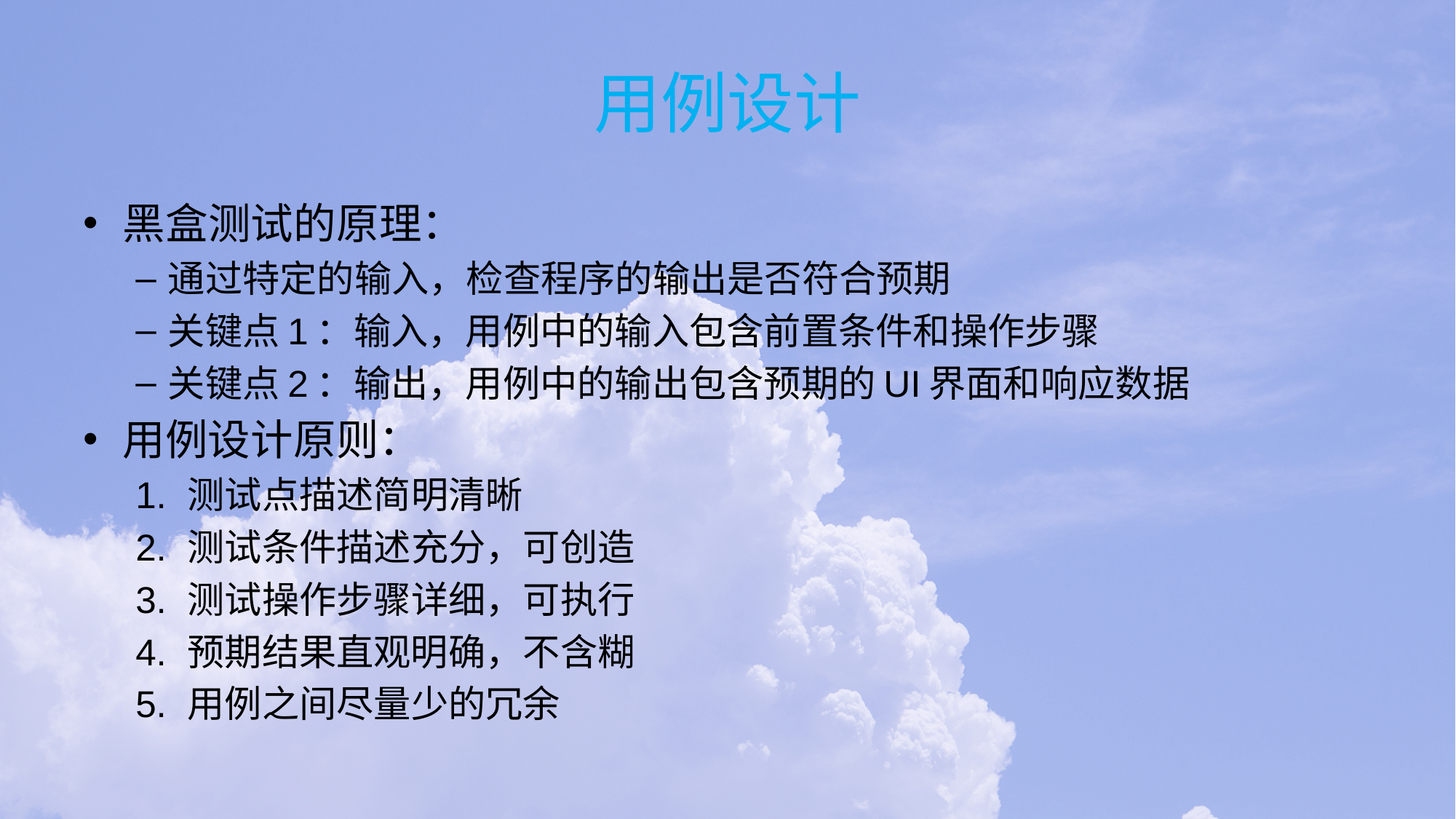

# 用例设计
黑盒测试的原理：
通过特定的输入，检查程序的输出是否符合预期
关键点1：输入，用例中的输入包含前置条件和操作步骤
关键点2：输出，用例中的输出包含预期的UI界面和响应数据
用例设计原则：
测试点描述简明清晰
测试条件描述充分，可创造
测试操作步骤详细，可执行
预期结果直观明确，不含糊
用例之间尽量少的冗余